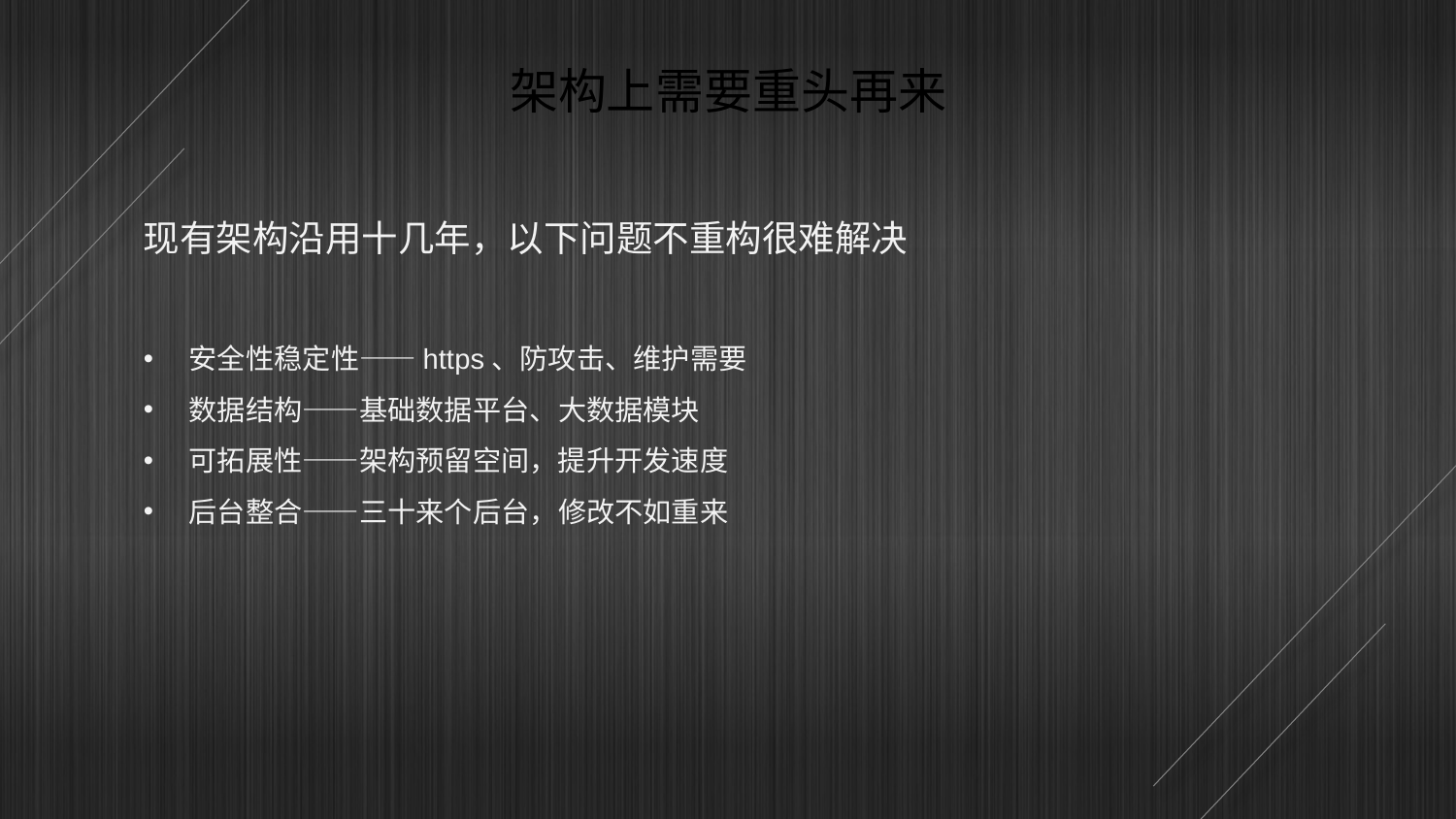

架构上需要重头再来
现有架构沿用十几年，以下问题不重构很难解决

安全性稳定性——https、防攻击、维护需要
数据结构——基础数据平台、大数据模块
可拓展性——架构预留空间，提升开发速度
后台整合——三十来个后台，修改不如重来